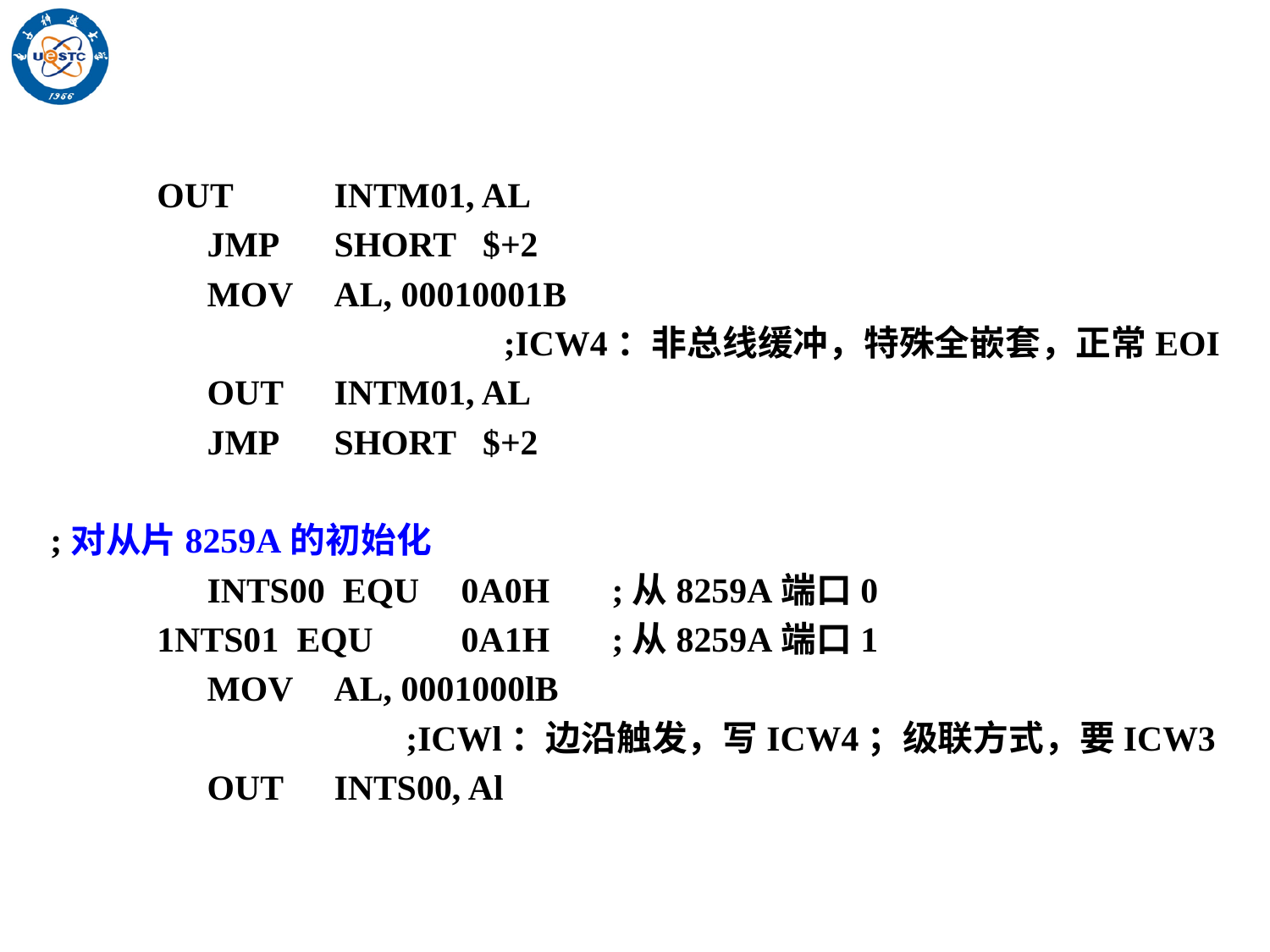

OUT  	INTM01, AL
       	JMP 	SHORT   $+2
      	MOV 	AL, 00010001B
                                                     ;ICW4：非总线缓冲，特殊全嵌套，正常EOI
      	OUT  	INTM01, AL
      	JMP  	SHORT   $+2

  ;对从片8259A的初始化
      	INTS00  EQU  	0A0H       ;从8259A端口0
              1NTS01  EQU  	0A1H       ;从8259A端口1
      	MOV 	AL, 0001000lB
                                          ;ICWl：边沿触发，写ICW4；级联方式，要ICW3
      	OUT 	INTS00, Al